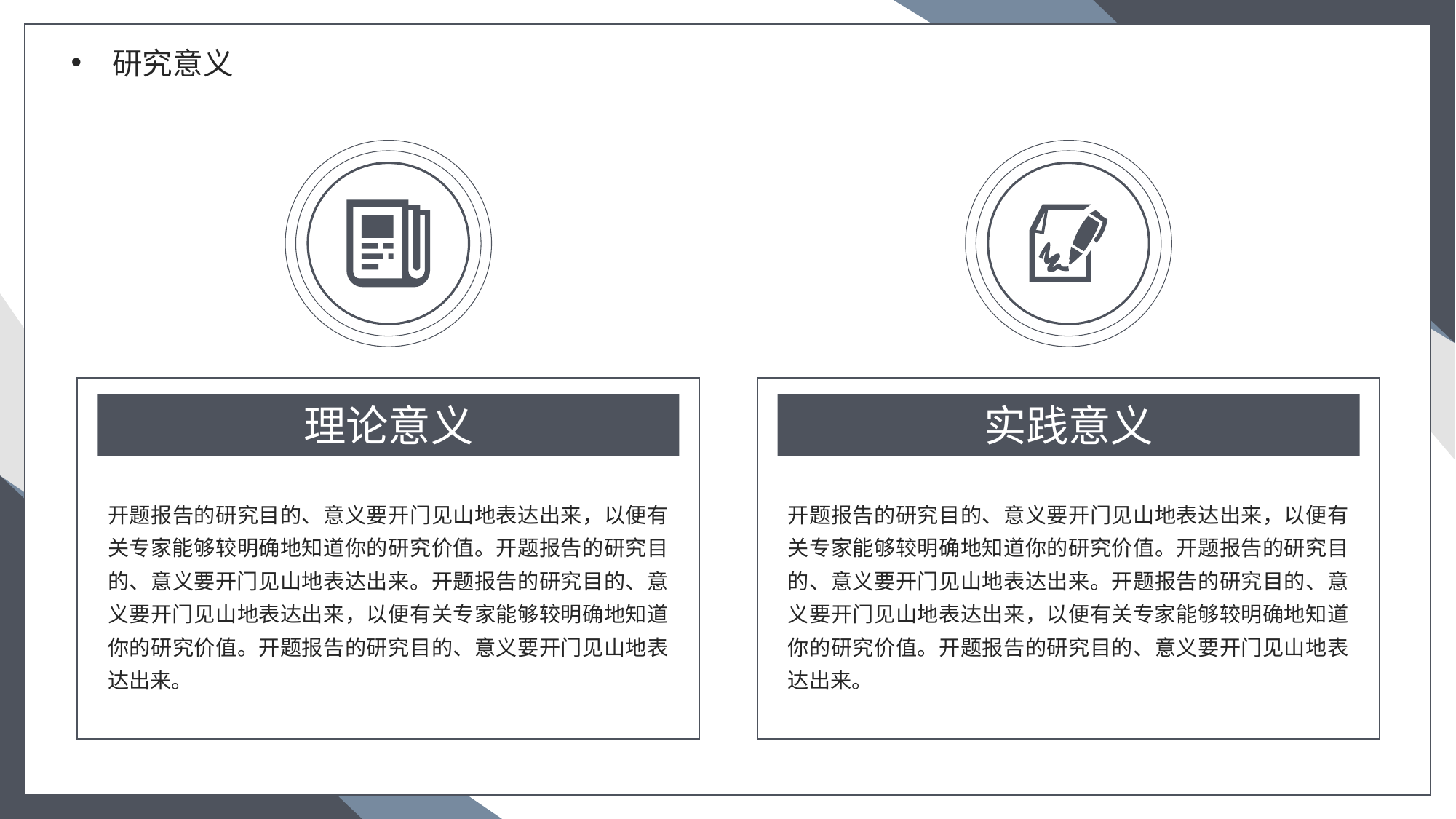

研究意义

理论意义
实践意义

开题报告的研究目的、意义要开门见山地表达出来，以便有关专家能够较明确地知道你的研究价值。开题报告的研究目的、意义要开门见山地表达出来。开题报告的研究目的、意义要开门见山地表达出来，以便有关专家能够较明确地知道你的研究价值。开题报告的研究目的、意义要开门见山地表达出来。
开题报告的研究目的、意义要开门见山地表达出来，以便有关专家能够较明确地知道你的研究价值。开题报告的研究目的、意义要开门见山地表达出来。开题报告的研究目的、意义要开门见山地表达出来，以便有关专家能够较明确地知道你的研究价值。开题报告的研究目的、意义要开门见山地表达出来。